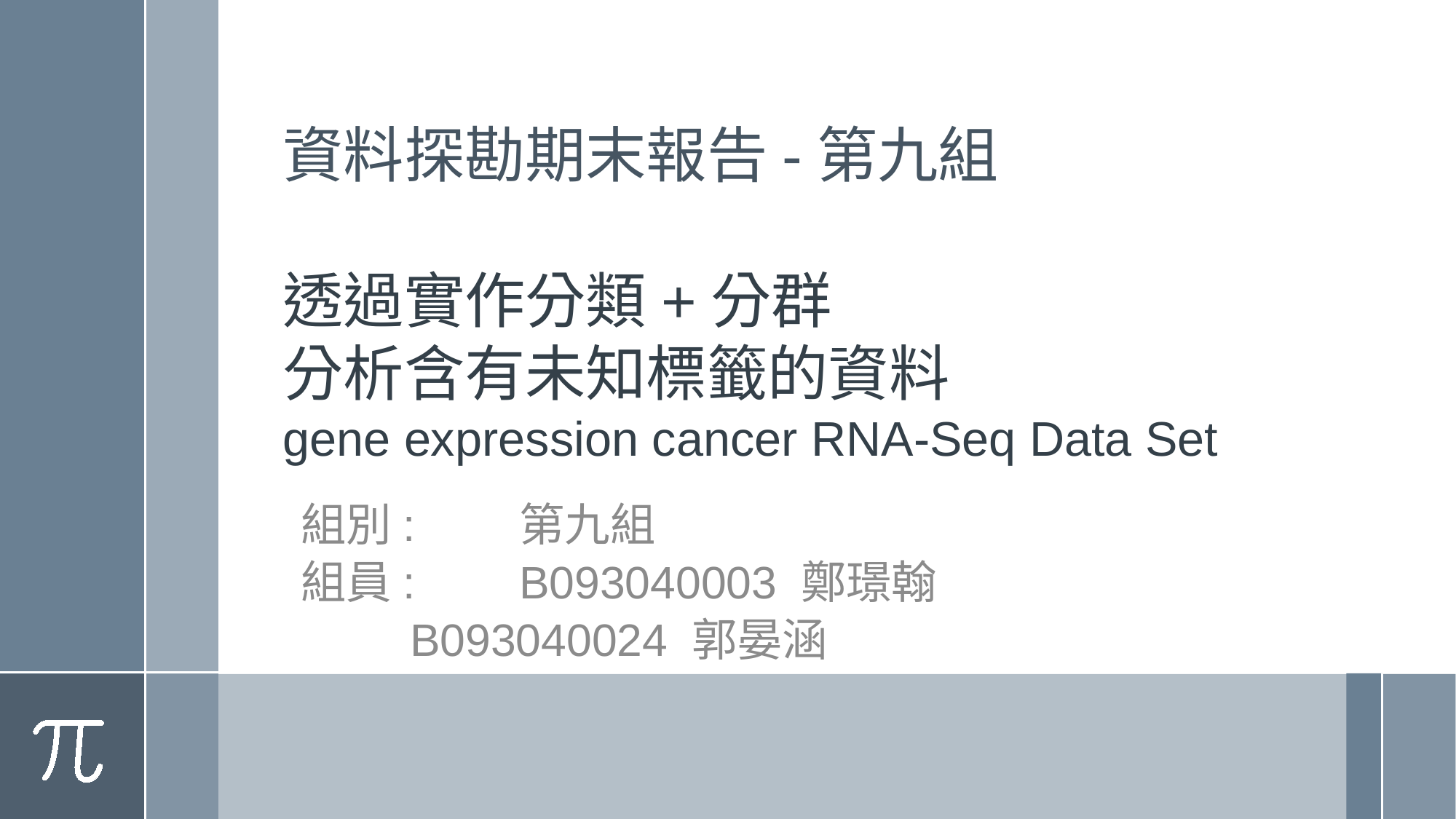

# 資料探勘期末報告-第九組 透過實作分類+分群 分析含有未知標籤的資料 gene expression cancer RNA-Seq Data Set
組別:	第九組
組員:	B093040003 鄭璟翰
	B093040024 郭晏涵